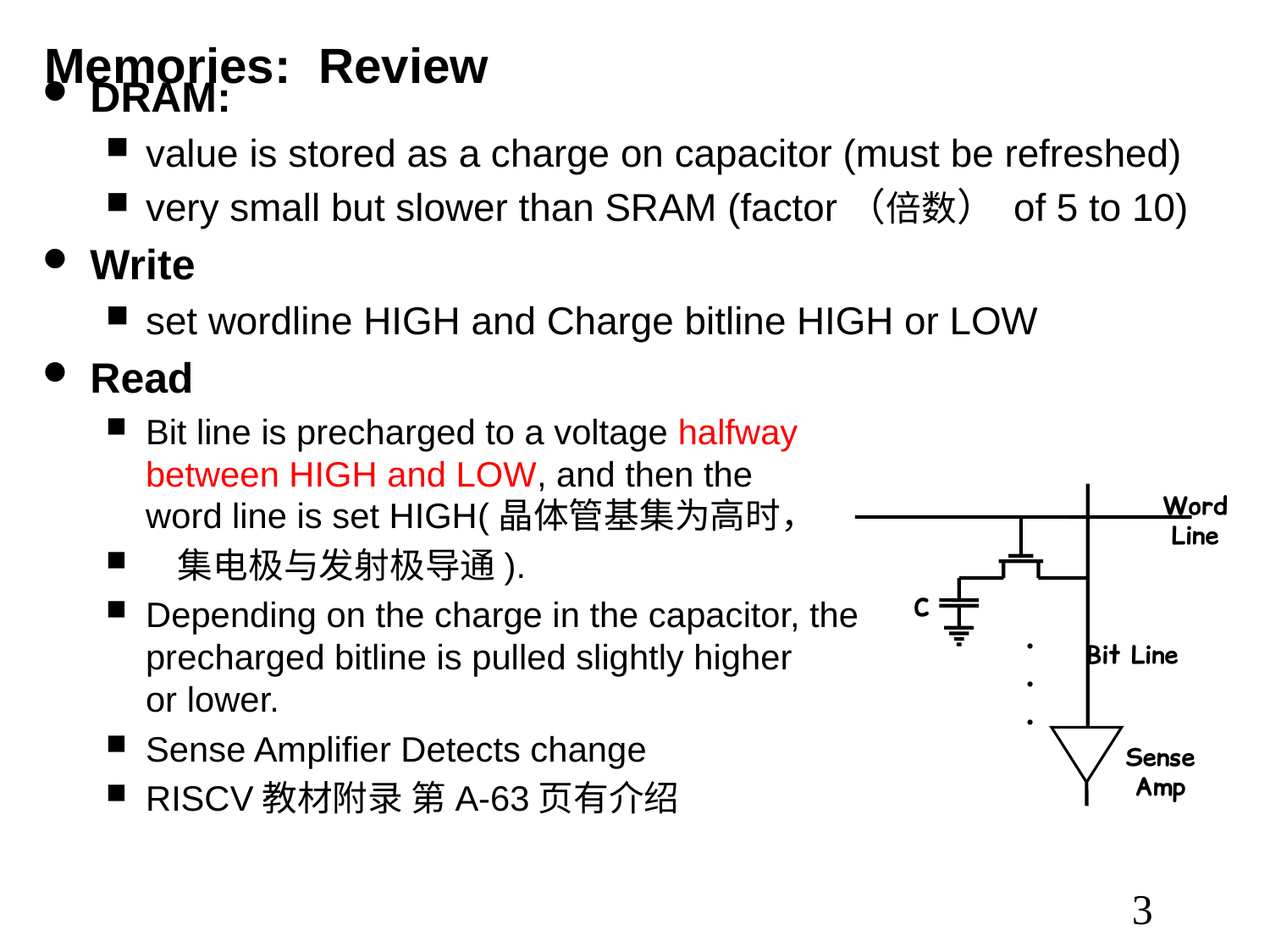

# Memories:  Review

DRAM:
value is stored as a charge on capacitor (must be refreshed)
very small but slower than SRAM (factor（倍数） of 5 to 10)
Write
set wordline HIGH and Charge bitline HIGH or LOW
Read
Bit line is precharged to a voltage halfway
between HIGH and LOW, and then the
word line is set HIGH(晶体管基集为高时，
   集电极与发射极导通).
Depending on the charge in the capacitor, the
precharged bitline is pulled slightly higher
or lower.
Sense Amplifier Detects change
RISCV教材附录 第A-63页有介绍

Word Line

C

.
.
.

Bit Line

Sense Amp